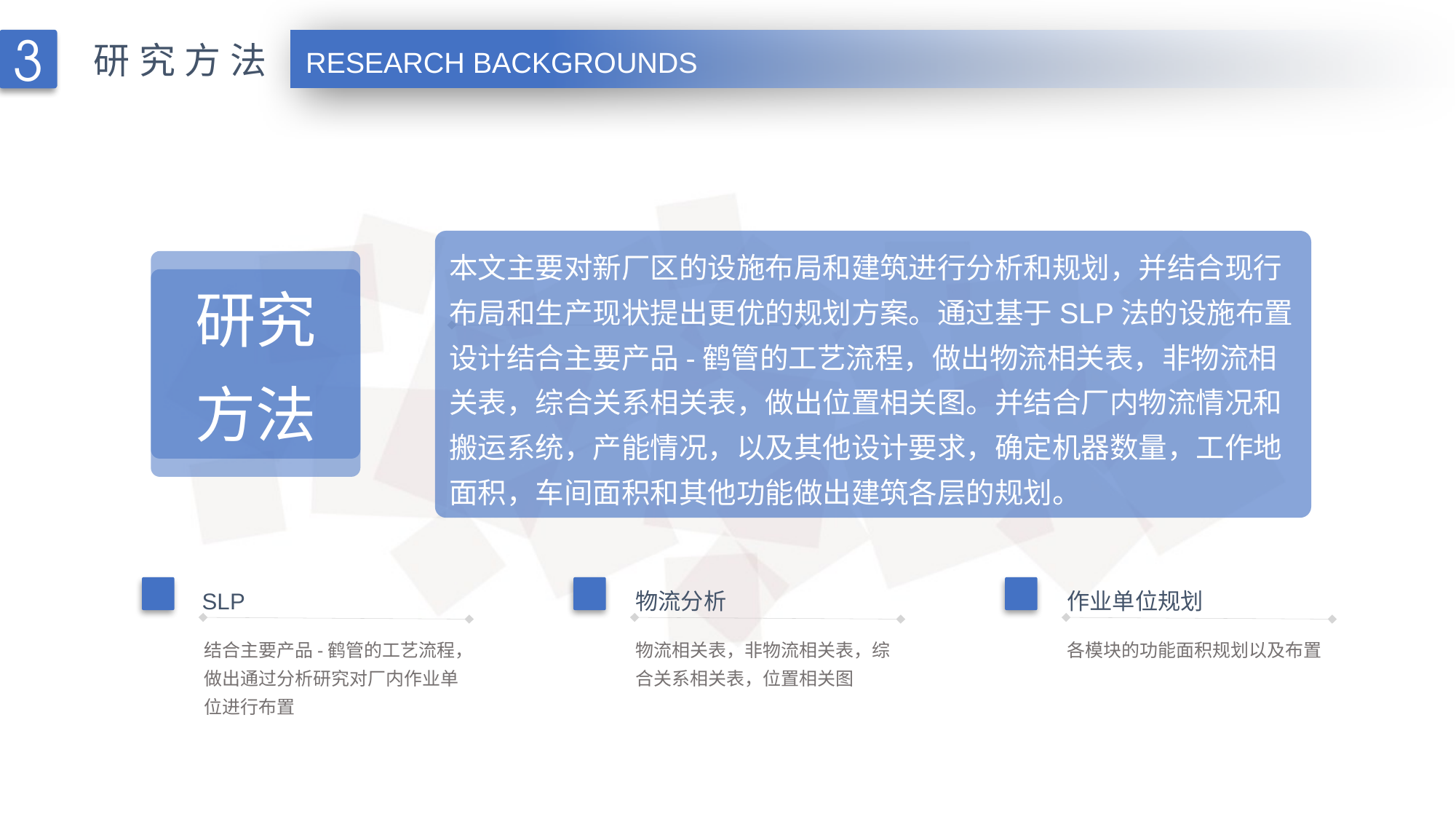

3

研究方法
RESEARCH BACKGROUNDS
本文主要对新厂区的设施布局和建筑进行分析和规划，并结合现行布局和生产现状提出更优的规划方案。通过基于SLP法的设施布置设计结合主要产品-鹤管的工艺流程，做出物流相关表，非物流相关表，综合关系相关表，做出位置相关图。并结合厂内物流情况和搬运系统，产能情况，以及其他设计要求，确定机器数量，工作地面积，车间面积和其他功能做出建筑各层的规划。
研究
方法

SLP
物流分析
作业单位规划

结合主要产品-鹤管的工艺流程，做出通过分析研究对厂内作业单位进行布置
物流相关表，非物流相关表，综合关系相关表，位置相关图
各模块的功能面积规划以及布置